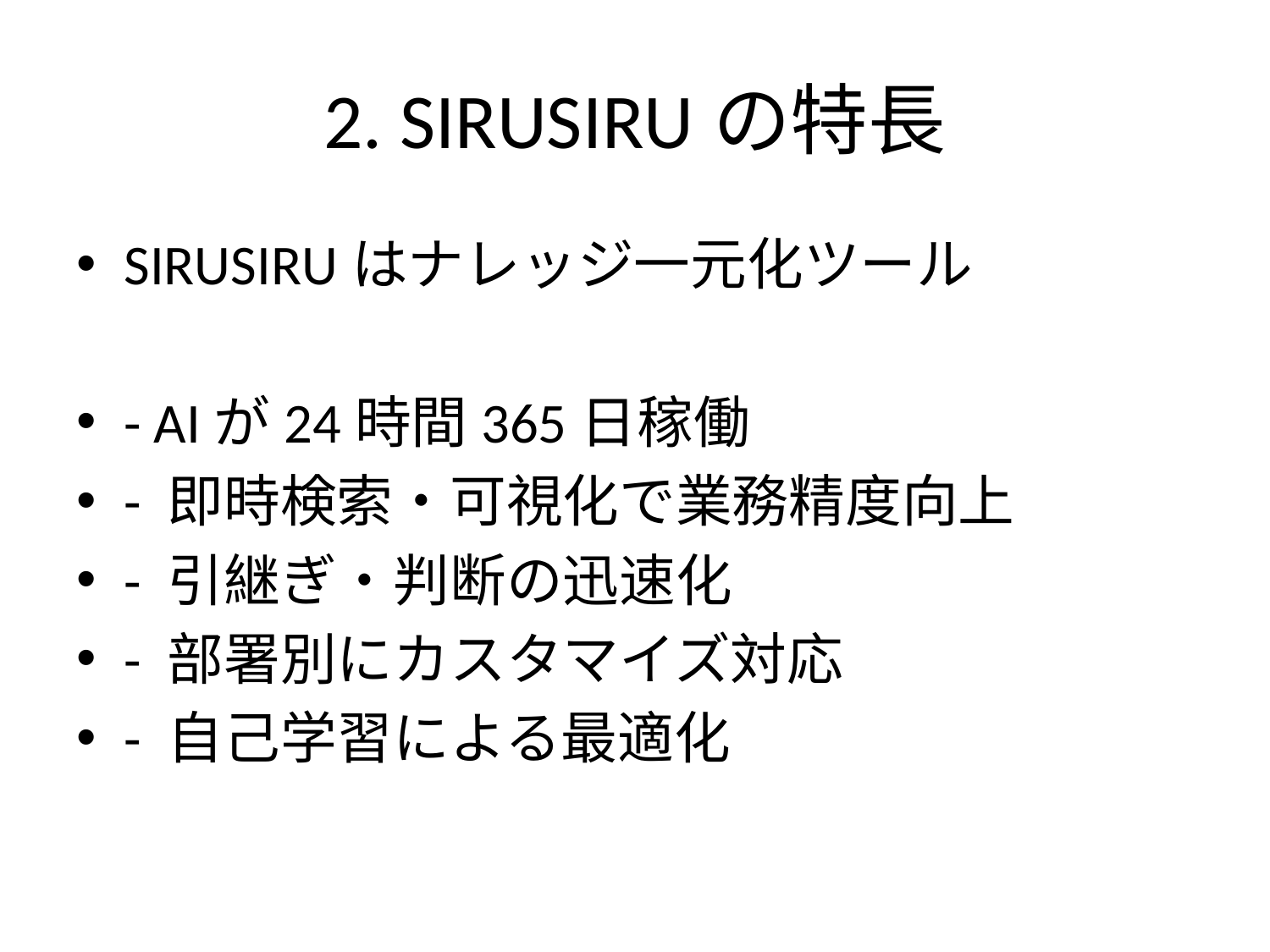

# 2. SIRUSIRUの特長
SIRUSIRUはナレッジ一元化ツール

- AIが24時間365日稼働
- 即時検索・可視化で業務精度向上
- 引継ぎ・判断の迅速化
- 部署別にカスタマイズ対応
- 自己学習による最適化